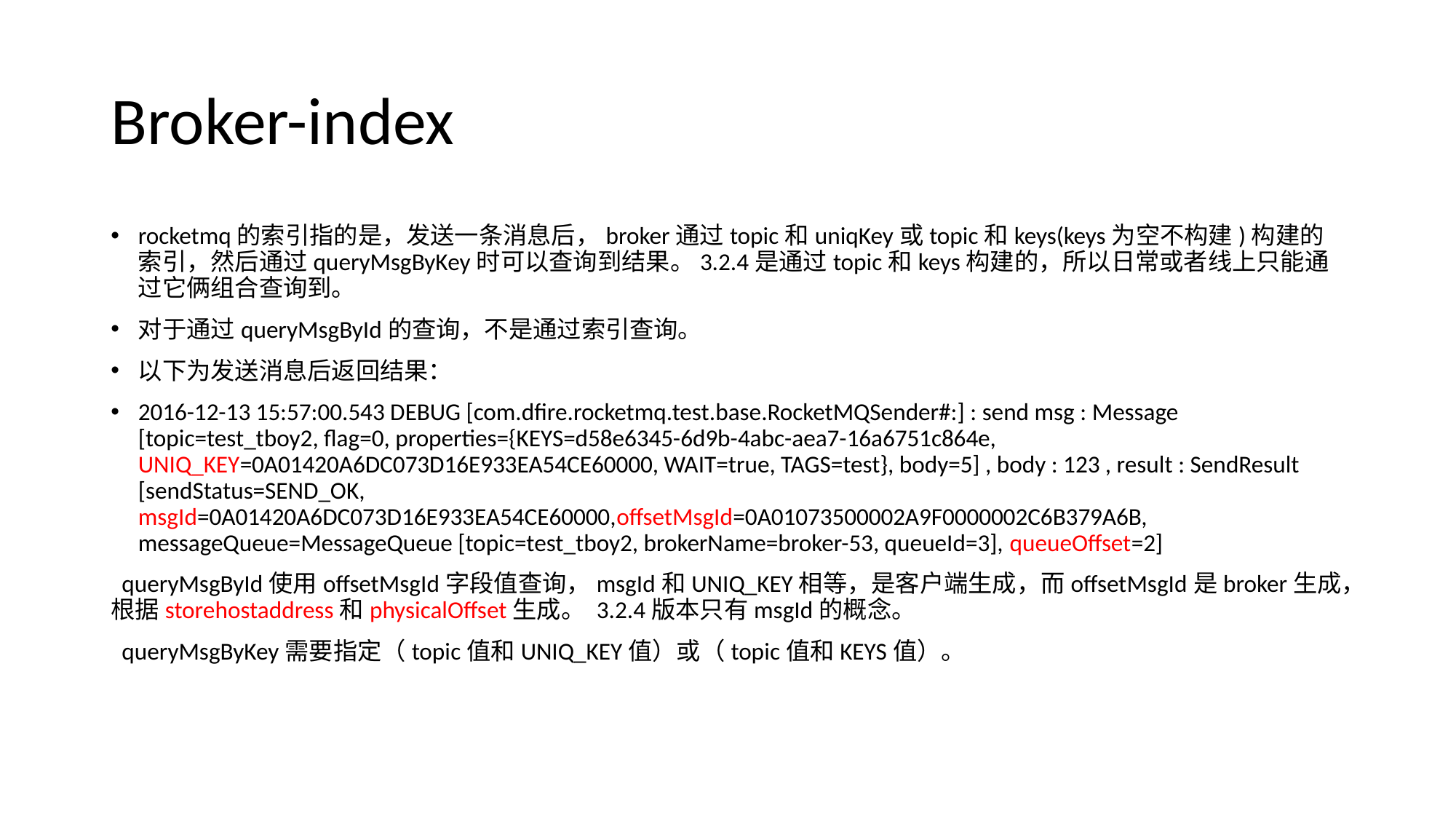

# Broker-index
rocketmq的索引指的是，发送一条消息后，broker通过topic和uniqKey或topic和keys(keys为空不构建)构建的索引，然后通过queryMsgByKey时可以查询到结果。3.2.4是通过topic和keys构建的，所以日常或者线上只能通过它俩组合查询到。
对于通过queryMsgById的查询，不是通过索引查询。
以下为发送消息后返回结果：
2016-12-13 15:57:00.543 DEBUG [com.dfire.rocketmq.test.base.RocketMQSender#:] : send msg : Message [topic=test_tboy2, flag=0, properties={KEYS=d58e6345-6d9b-4abc-aea7-16a6751c864e, UNIQ_KEY=0A01420A6DC073D16E933EA54CE60000, WAIT=true, TAGS=test}, body=5] , body : 123 , result : SendResult [sendStatus=SEND_OK, msgId=0A01420A6DC073D16E933EA54CE60000,offsetMsgId=0A01073500002A9F0000002C6B379A6B, messageQueue=MessageQueue [topic=test_tboy2, brokerName=broker-53, queueId=3], queueOffset=2]
  queryMsgById使用offsetMsgId字段值查询，msgId和UNIQ_KEY相等，是客户端生成，而offsetMsgId是broker生成，根据storehostaddress和physicalOffset生成。 3.2.4版本只有msgId的概念。
  queryMsgByKey需要指定（topic值和UNIQ_KEY值）或（topic值和KEYS值）。